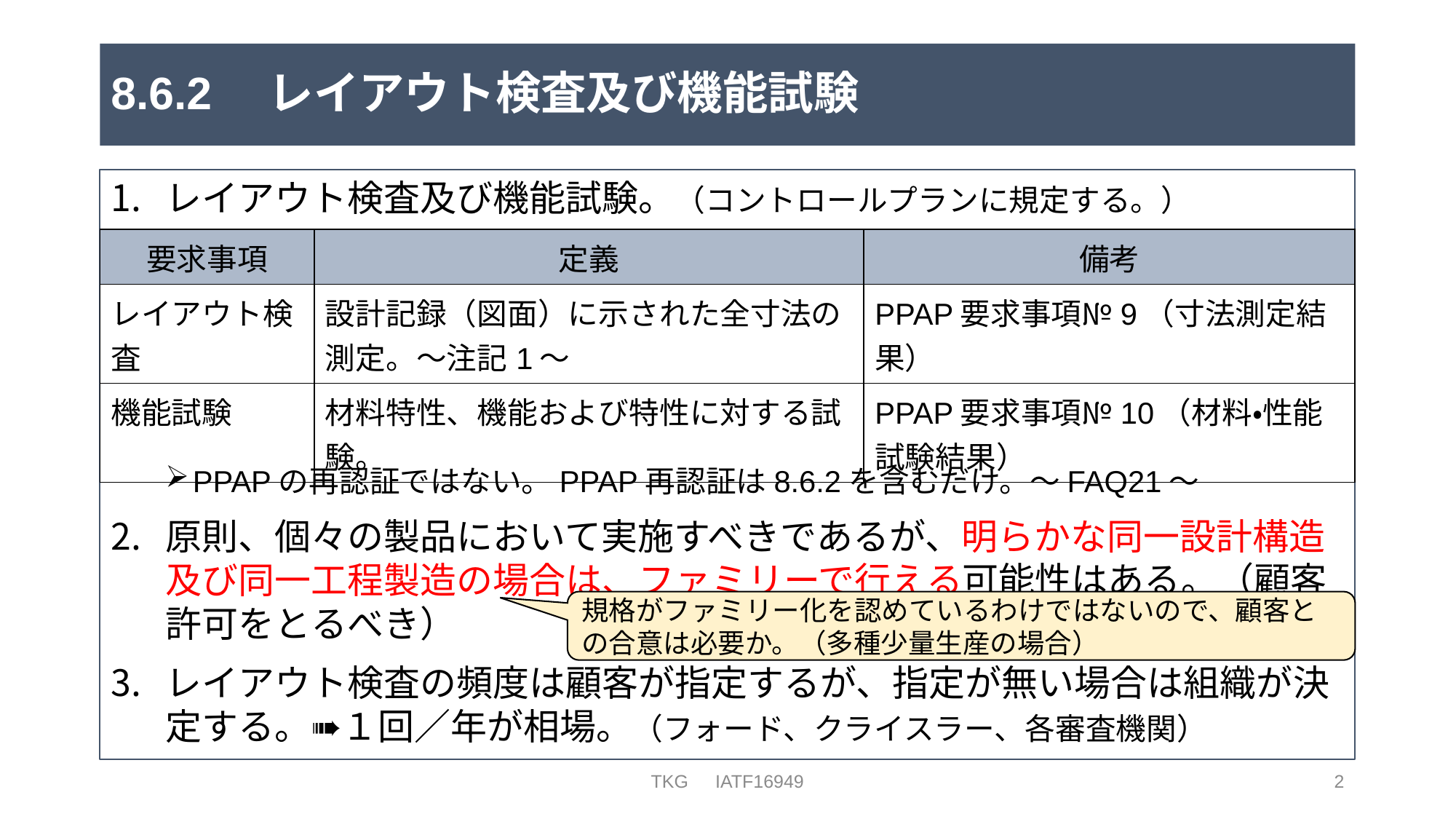

# 8.6.2　レイアウト検査及び機能試験
レイアウト検査及び機能試験。（コントロールプランに規定する。）

PPAPの再認証ではない。PPAP再認証は8.6.2を含むだけ。～FAQ21～
原則、個々の製品において実施すべきであるが、明らかな同一設計構造及び同一工程製造の場合は、ファミリーで行える可能性はある。（顧客許可をとるべき）
レイアウト検査の頻度は顧客が指定するが、指定が無い場合は組織が決定する。➠１回／年が相場。（フォード、クライスラー、各審査機関）
| 要求事項 | 定義 | 備考 |
| --- | --- | --- |
| レイアウト検査 | 設計記録（図面）に示された全寸法の測定。～注記1～ | PPAP要求事項№9（寸法測定結果） |
| 機能試験 | 材料特性、機能および特性に対する試験。 | PPAP要求事項№10（材料・性能試験結果） |
規格がファミリー化を認めているわけではないので、顧客との合意は必要か。（多種少量生産の場合）
TKG　IATF16949
2